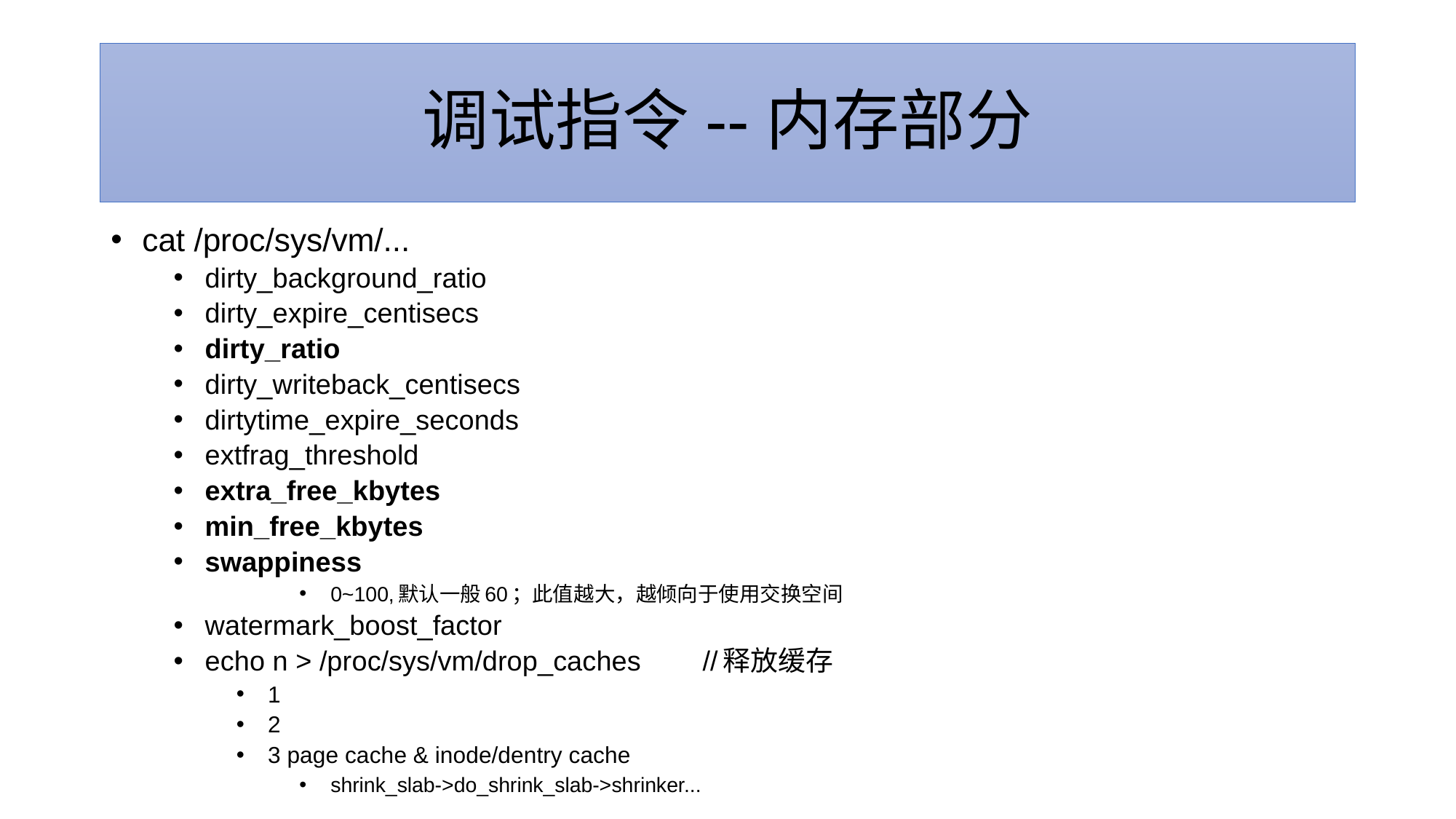

调试指令--内存部分
cat /proc/sys/vm/...
dirty_background_ratio
dirty_expire_centisecs
dirty_ratio
dirty_writeback_centisecs
dirtytime_expire_seconds
extfrag_threshold
extra_free_kbytes
min_free_kbytes
swappiness
0~100,默认一般60；此值越大，越倾向于使用交换空间
watermark_boost_factor
echo n > /proc/sys/vm/drop_caches	//释放缓存
1
2
3 page cache & inode/dentry cache
shrink_slab->do_shrink_slab->shrinker...